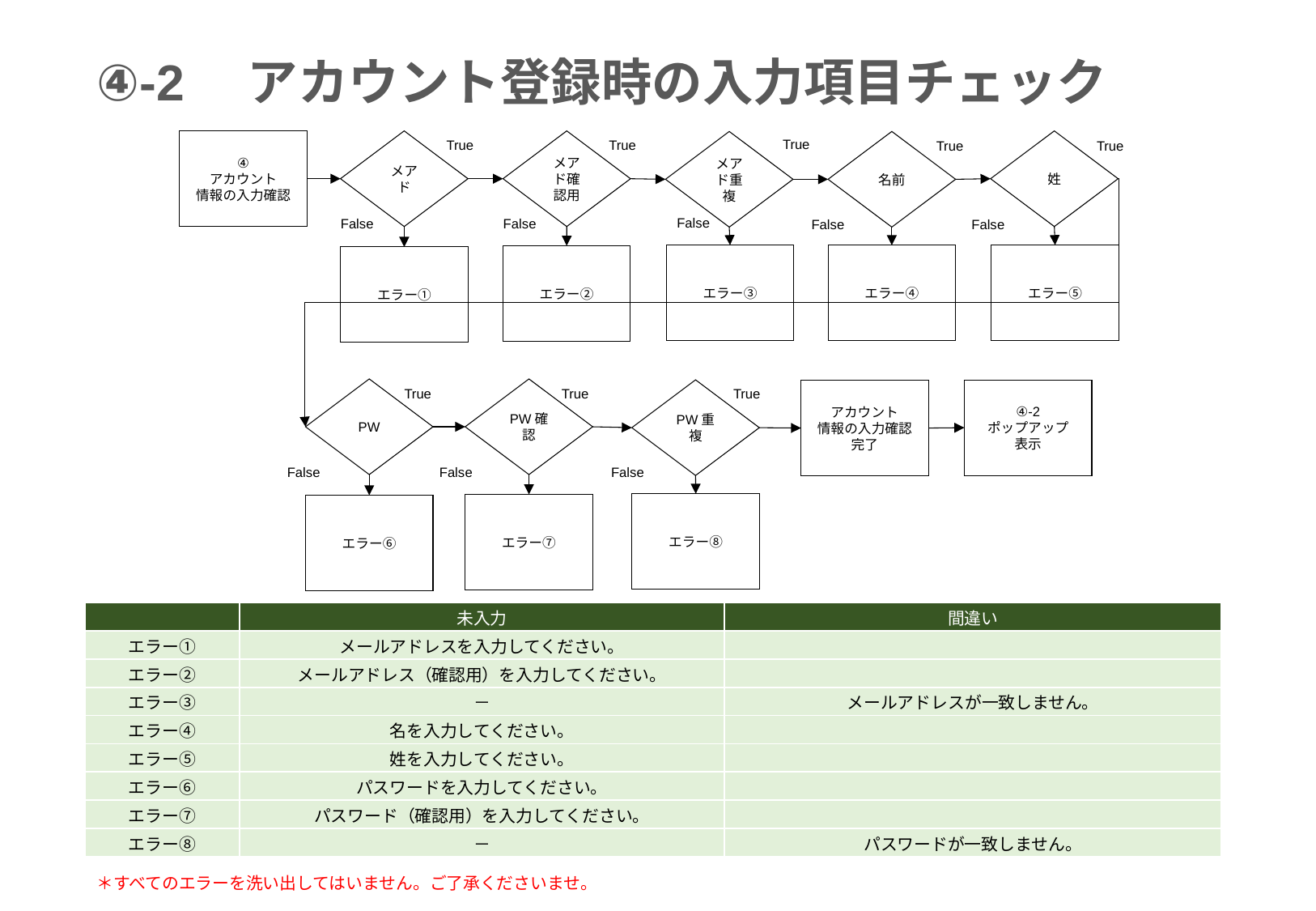

④-2　アカウント登録時の入力項目チェック
True
True
True
メアド確認用
④
アカウント
情報の入力確認
メアド
姓
True
メアド重複
名前
True
False
False
False
False
False
エラー③
エラー⑤
エラー④
エラー②
エラー①
PW
PW確認
True
True
True
④-2
ポップアップ
表示
PW重複
アカウント
情報の入力確認
完了
False
False
False
エラー⑧
エラー⑦
エラー⑥
|  | 未入力 | 間違い |
| --- | --- | --- |
| エラー① | メールアドレスを入力してください。 |  |
| エラー② | メールアドレス（確認用）を入力してください。 |  |
| エラー③ | － | メールアドレスが一致しません。 |
| エラー④ | 名を入力してください。 |  |
| エラー⑤ | 姓を入力してください。 |  |
| エラー⑥ | パスワードを入力してください。 |  |
| エラー⑦ | パスワード（確認用）を入力してください。 |  |
| エラー⑧ | － | パスワードが一致しません。 |
＊すべてのエラーを洗い出してはいません。ご了承くださいませ。